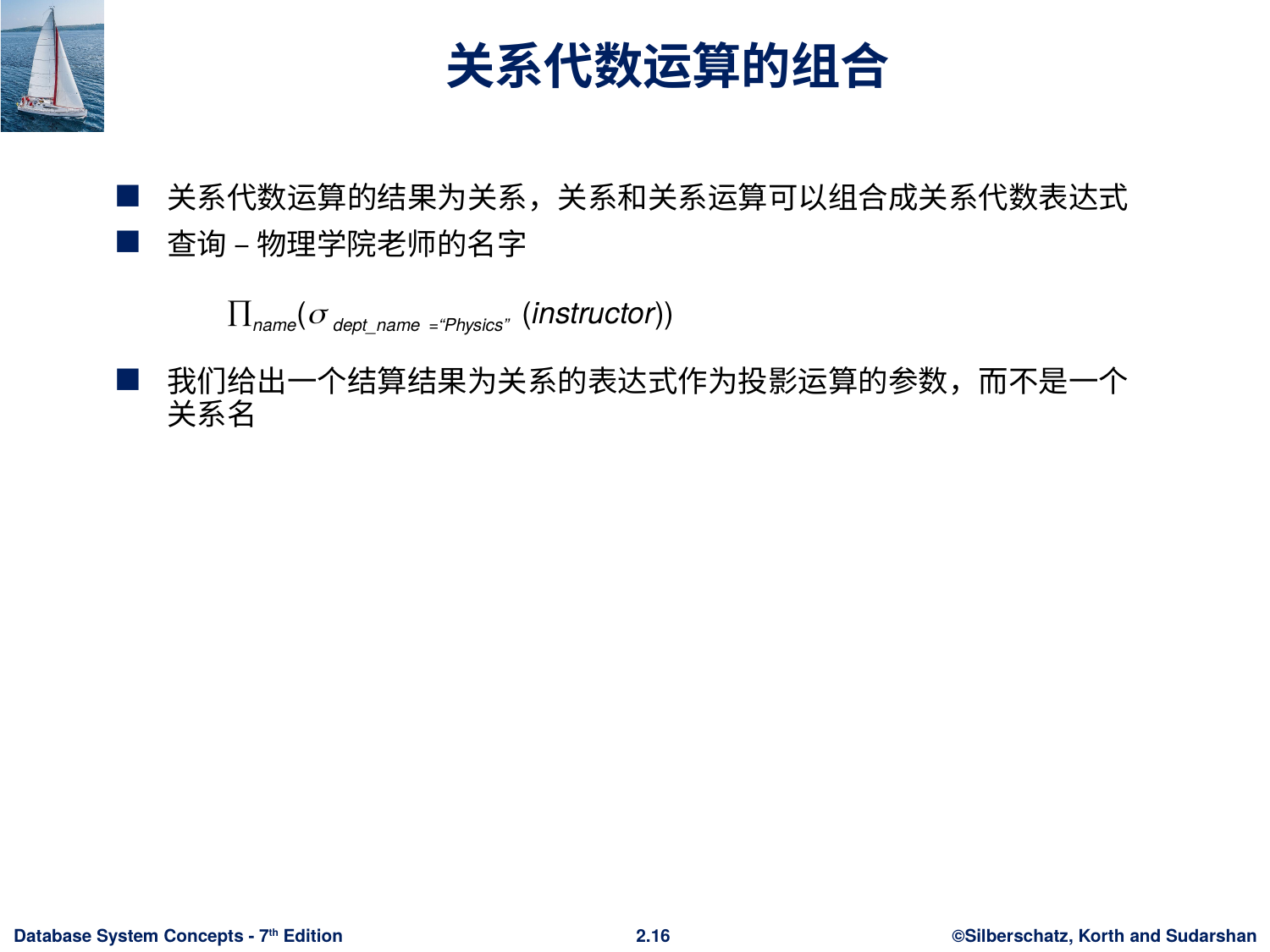

# 关系代数运算的组合
关系代数运算的结果为关系，关系和关系运算可以组合成关系代数表达式
查询 – 物理学院老师的名字

             ∏name(σ dept_name =“Physics”  (instructor))

我们给出一个结算结果为关系的表达式作为投影运算的参数，而不是一个关系名